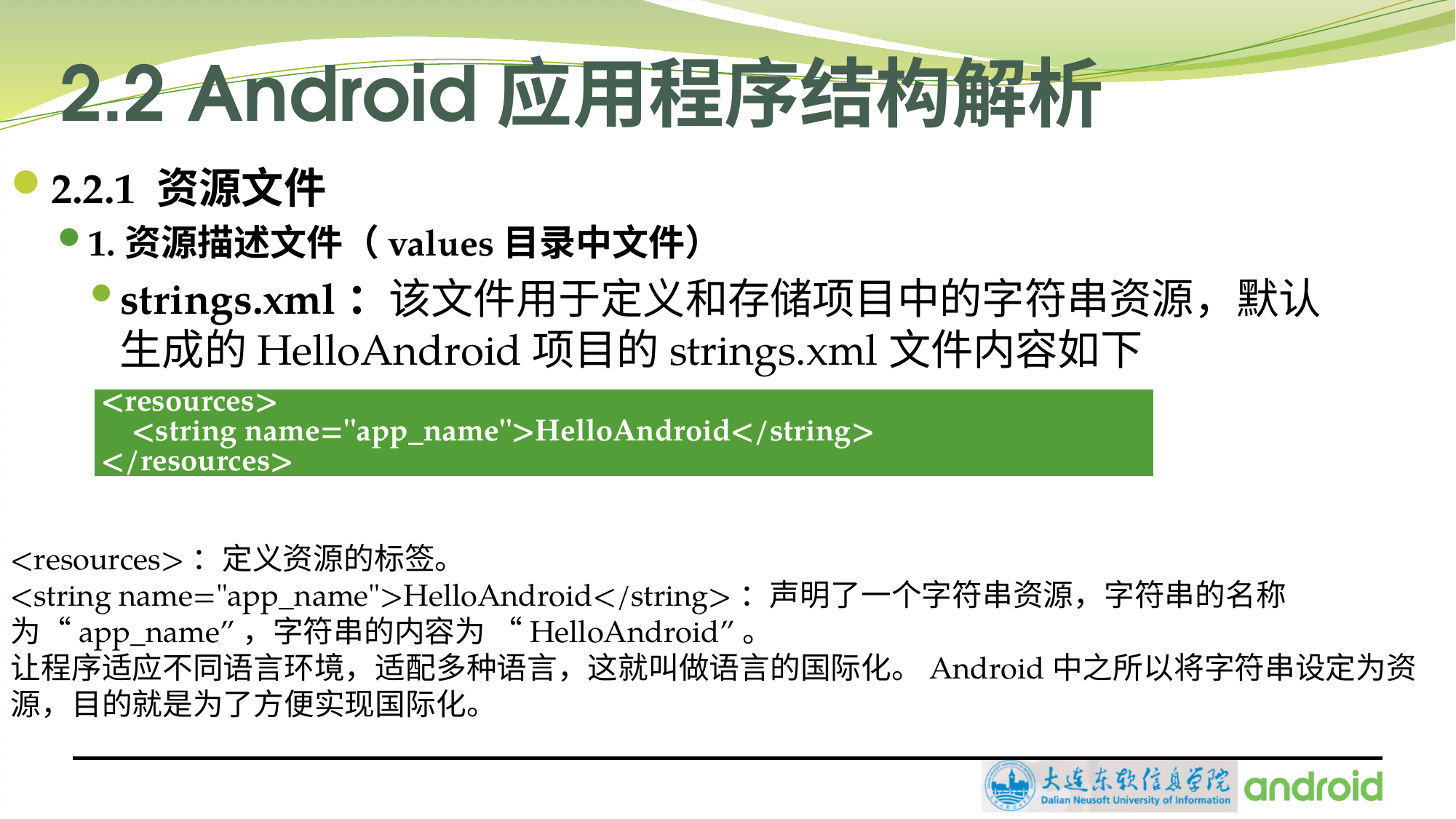

# 2.2 Android应用程序结构解析
2.2.1 资源文件
1.资源描述文件（values目录中文件）
strings.xml：该文件用于定义和存储项目中的字符串资源，默认生成的HelloAndroid项目的strings.xml文件内容如下

| <resources> <string name="app\_name">HelloAndroid</string> </resources> |
| --- |
<resources>：定义资源的标签。
<string name="app_name">HelloAndroid</string>：声明了一个字符串资源，字符串的名称为“app_name”，字符串的内容为 “HelloAndroid”。
让程序适应不同语言环境，适配多种语言，这就叫做语言的国际化。Android中之所以将字符串设定为资源，目的就是为了方便实现国际化。